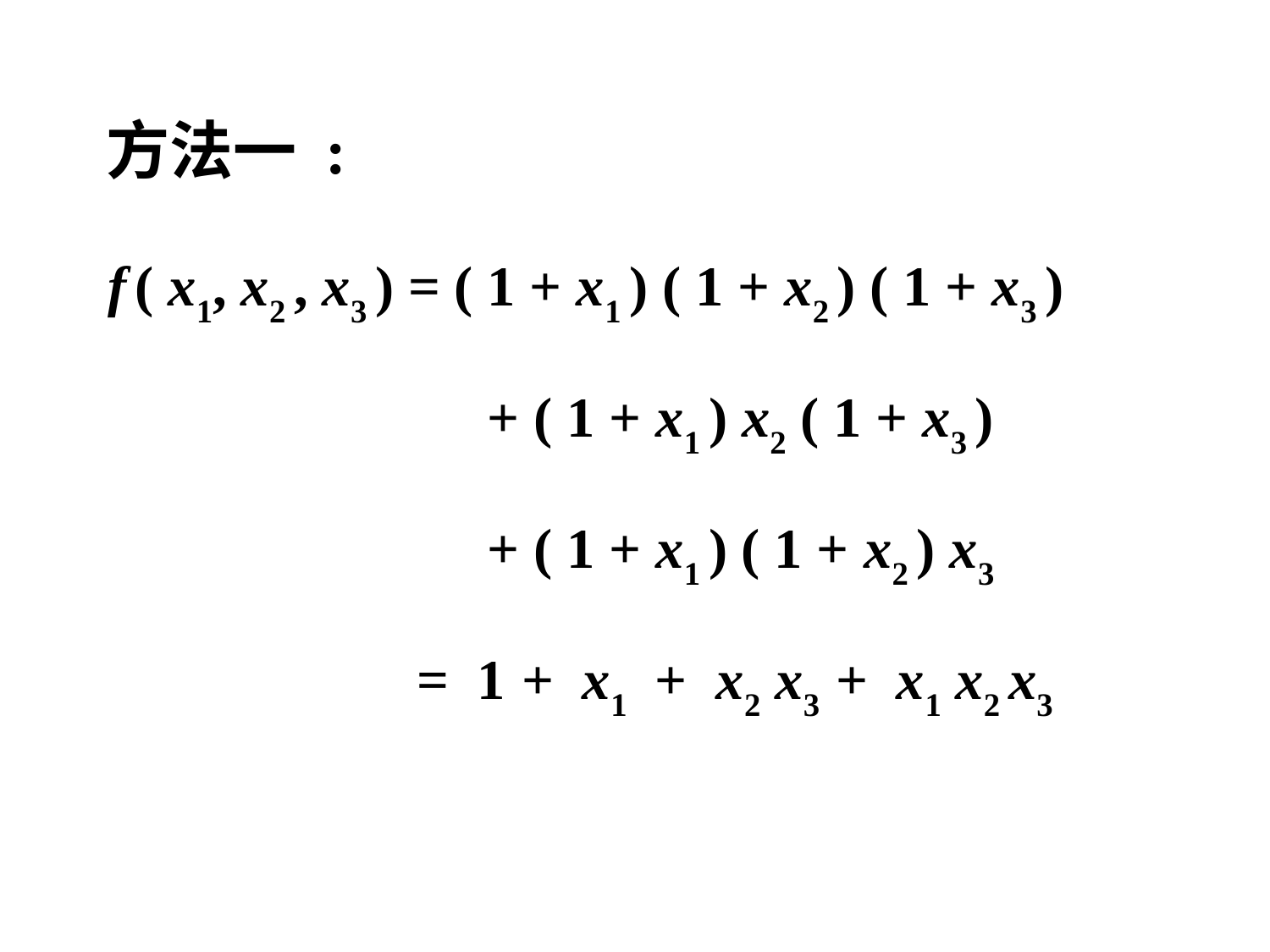

方法一 :
  f ( x1, x2 , x3 ) = ( 1 + x1 ) ( 1 + x2 ) ( 1 + x3 )
                             + ( 1 + x1 ) x2 ( 1 + x3 )
                             + ( 1 + x1 ) ( 1 + x2 ) x3
                        =  1  +  x1  +  x2 x3  +  x1 x2 x3